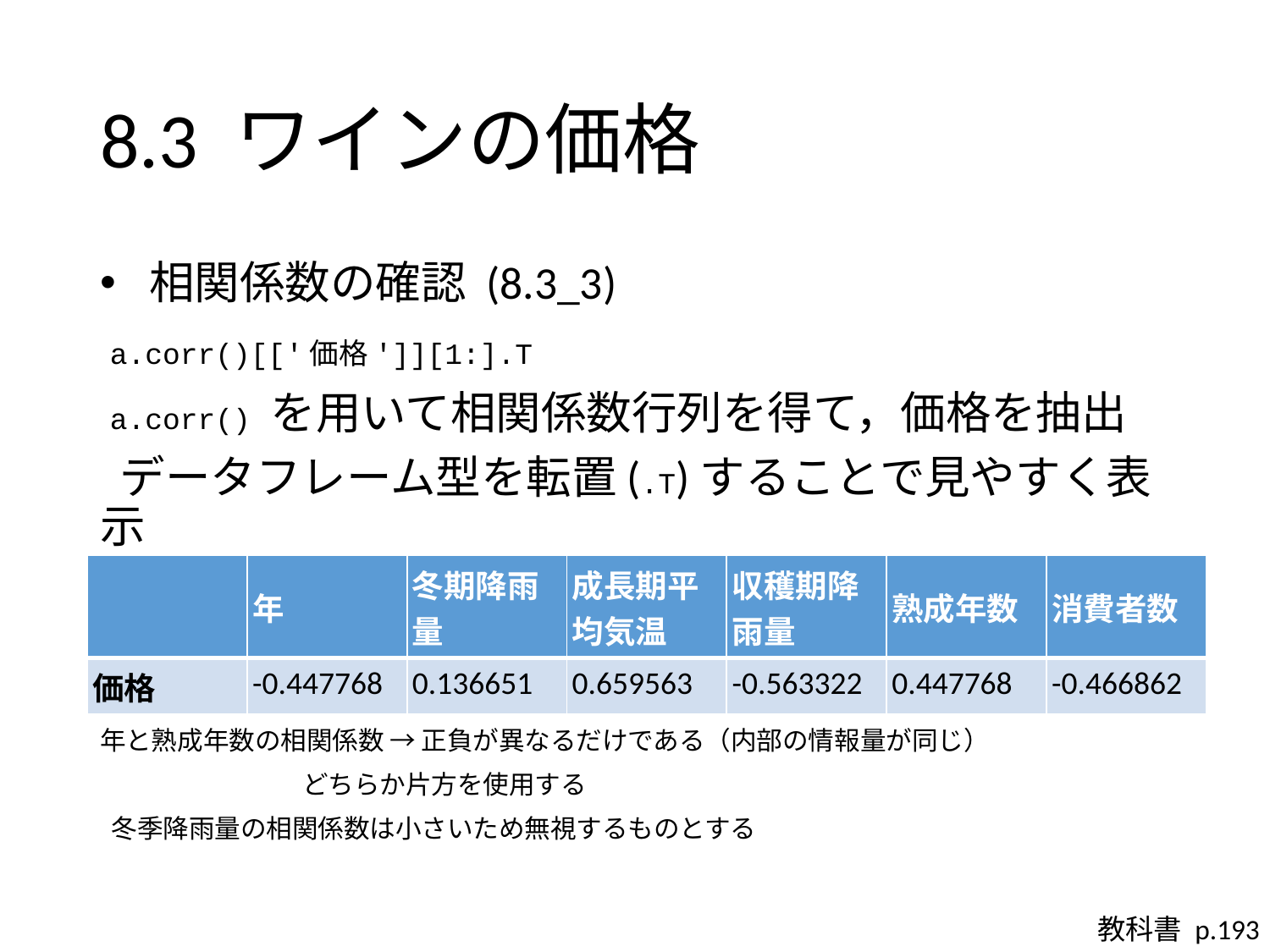

# 8.3 ワインの価格
 相関係数の確認 (8.3_3)
 a.corr()[['価格']][1:].T
 a.corr() を用いて相関係数行列を得て，価格を抽出
 データフレーム型を転置(.T)することで見やすく表示

年と熟成年数の相関係数 → 正負が異なるだけである（内部の情報量が同じ）
		              どちらか片方を使用する
 冬季降雨量の相関係数は小さいため無視するものとする
|  | 年 | 冬期降雨量 | 成長期平均気温 | 収穫期降雨量 | 熟成年数 | 消費者数 |
| --- | --- | --- | --- | --- | --- | --- |
| 価格 | -0.447768 | 0.136651 | 0.659563 | -0.563322 | 0.447768 | -0.466862 |
教科書 p.193